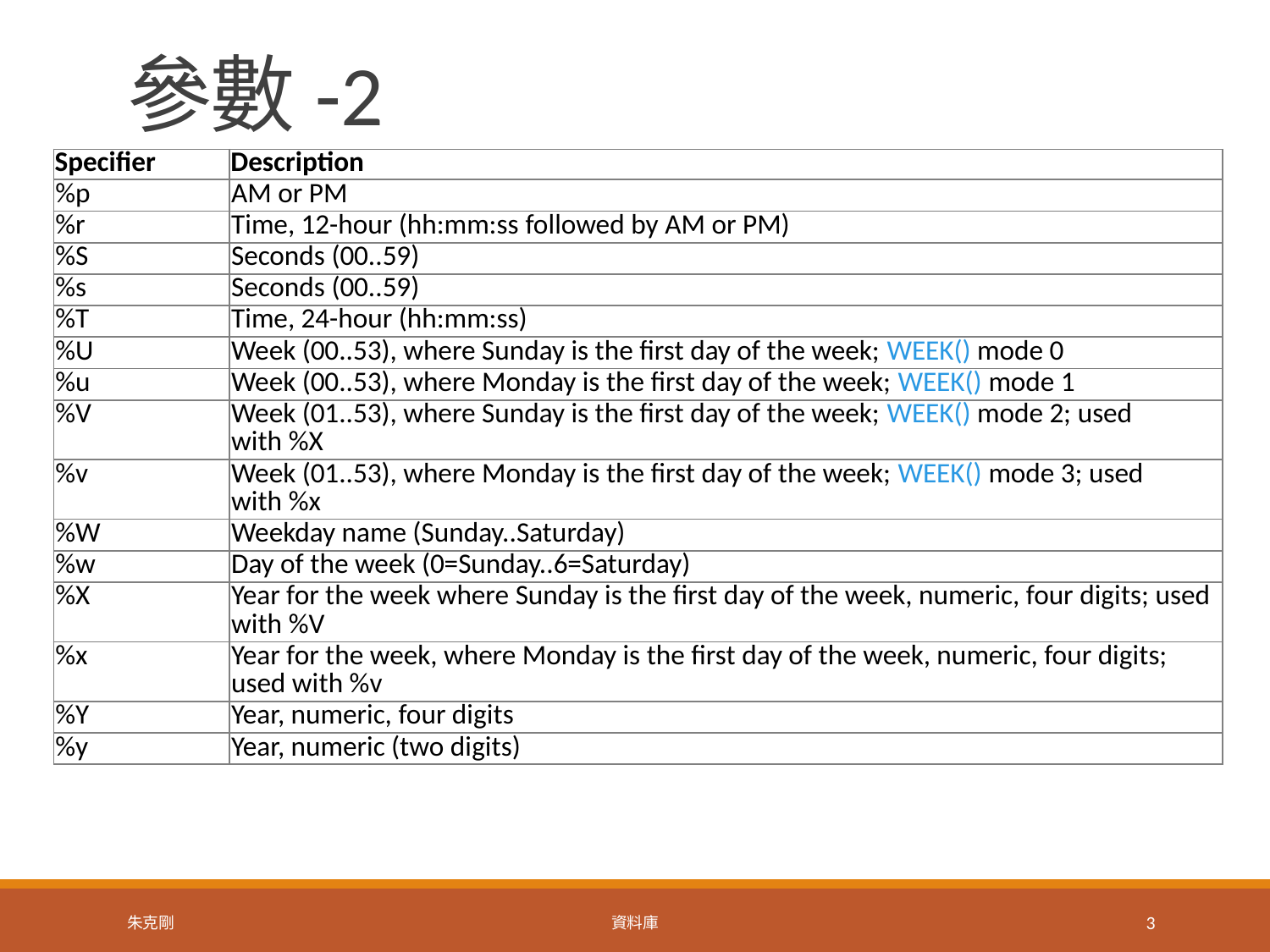

# 參數-2
| Specifier | Description |
| --- | --- |
| %p | AM or PM |
| %r | Time, 12-hour (hh:mm:ss followed by AM or PM) |
| %S | Seconds (00..59) |
| %s | Seconds (00..59) |
| %T | Time, 24-hour (hh:mm:ss) |
| %U | Week (00..53), where Sunday is the first day of the week; WEEK() mode 0 |
| %u | Week (00..53), where Monday is the first day of the week; WEEK() mode 1 |
| %V | Week (01..53), where Sunday is the first day of the week; WEEK() mode 2; used with %X |
| %v | Week (01..53), where Monday is the first day of the week; WEEK() mode 3; used with %x |
| %W | Weekday name (Sunday..Saturday) |
| %w | Day of the week (0=Sunday..6=Saturday) |
| %X | Year for the week where Sunday is the first day of the week, numeric, four digits; used with %V |
| %x | Year for the week, where Monday is the first day of the week, numeric, four digits; used with %v |
| %Y | Year, numeric, four digits |
| %y | Year, numeric (two digits) |
朱克剛
資料庫
3